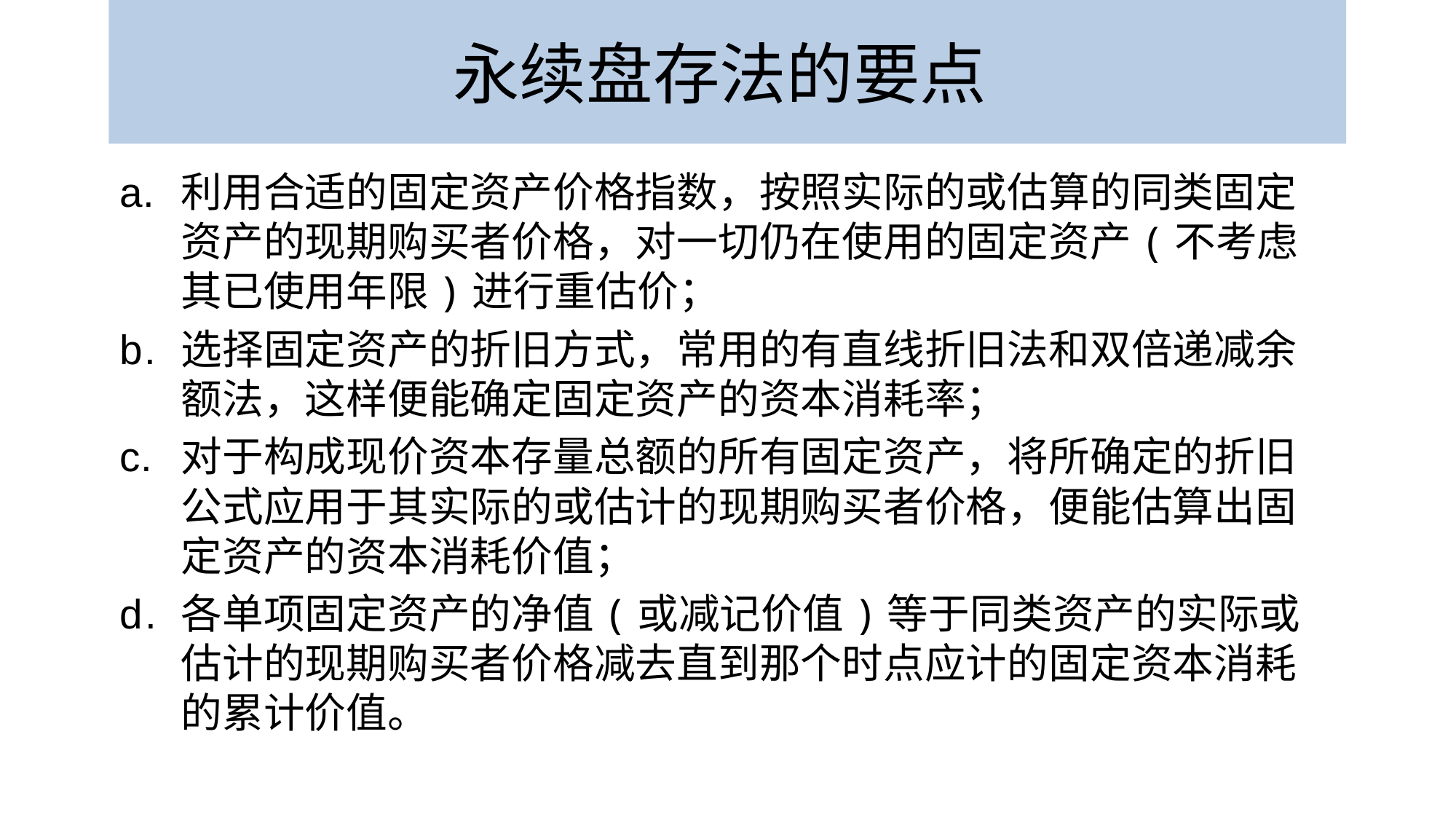

永续盘存法的要点
利用合适的固定资产价格指数，按照实际的或估算的同类固定资产的现期购买者价格，对一切仍在使用的固定资产(不考虑其已使用年限)进行重估价；
选择固定资产的折旧方式，常用的有直线折旧法和双倍递减余额法，这样便能确定固定资产的资本消耗率；
对于构成现价资本存量总额的所有固定资产，将所确定的折旧公式应用于其实际的或估计的现期购买者价格，便能估算出固定资产的资本消耗价值；
各单项固定资产的净值(或减记价值)等于同类资产的实际或估计的现期购买者价格减去直到那个时点应计的固定资本消耗的累计价值。